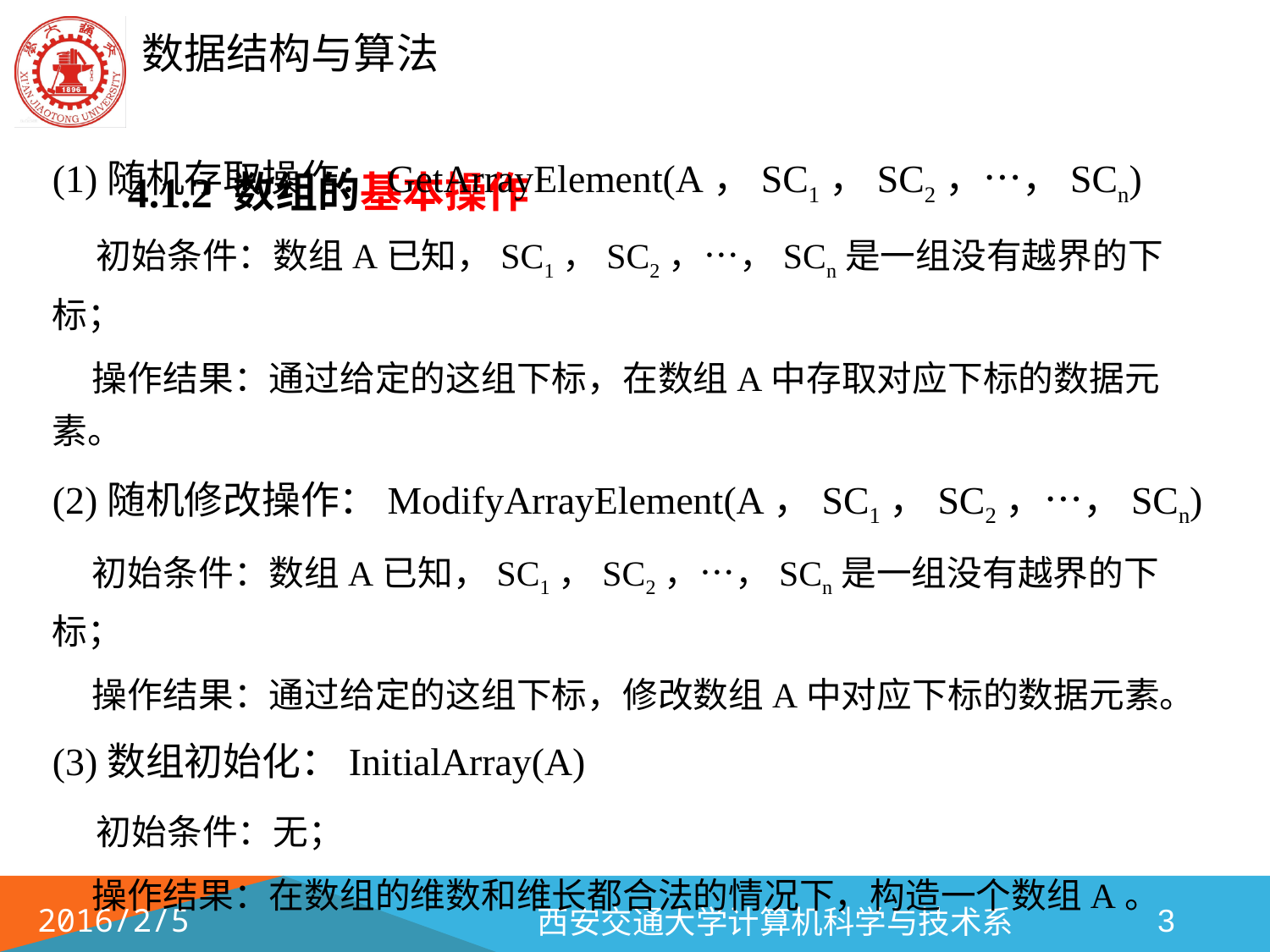

4.1.2 数组的基本操作

(1)随机存取操作：GetArrayElement(A，SC1，SC2，…，SCn)
    初始条件：数组A已知，SC1，SC2，…，SCn是一组没有越界的下标；
    操作结果：通过给定的这组下标，在数组A中存取对应下标的数据元素。
(2)随机修改操作：ModifyArrayElement(A，SC1，SC2，…，SCn)
    初始条件：数组A已知，SC1，SC2，…，SCn是一组没有越界的下标；
    操作结果：通过给定的这组下标，修改数组A中对应下标的数据元素。
(3)数组初始化：InitialArray(A)
    初始条件：无；
    操作结果：在数组的维数和维长都合法的情况下，构造一个数组A。